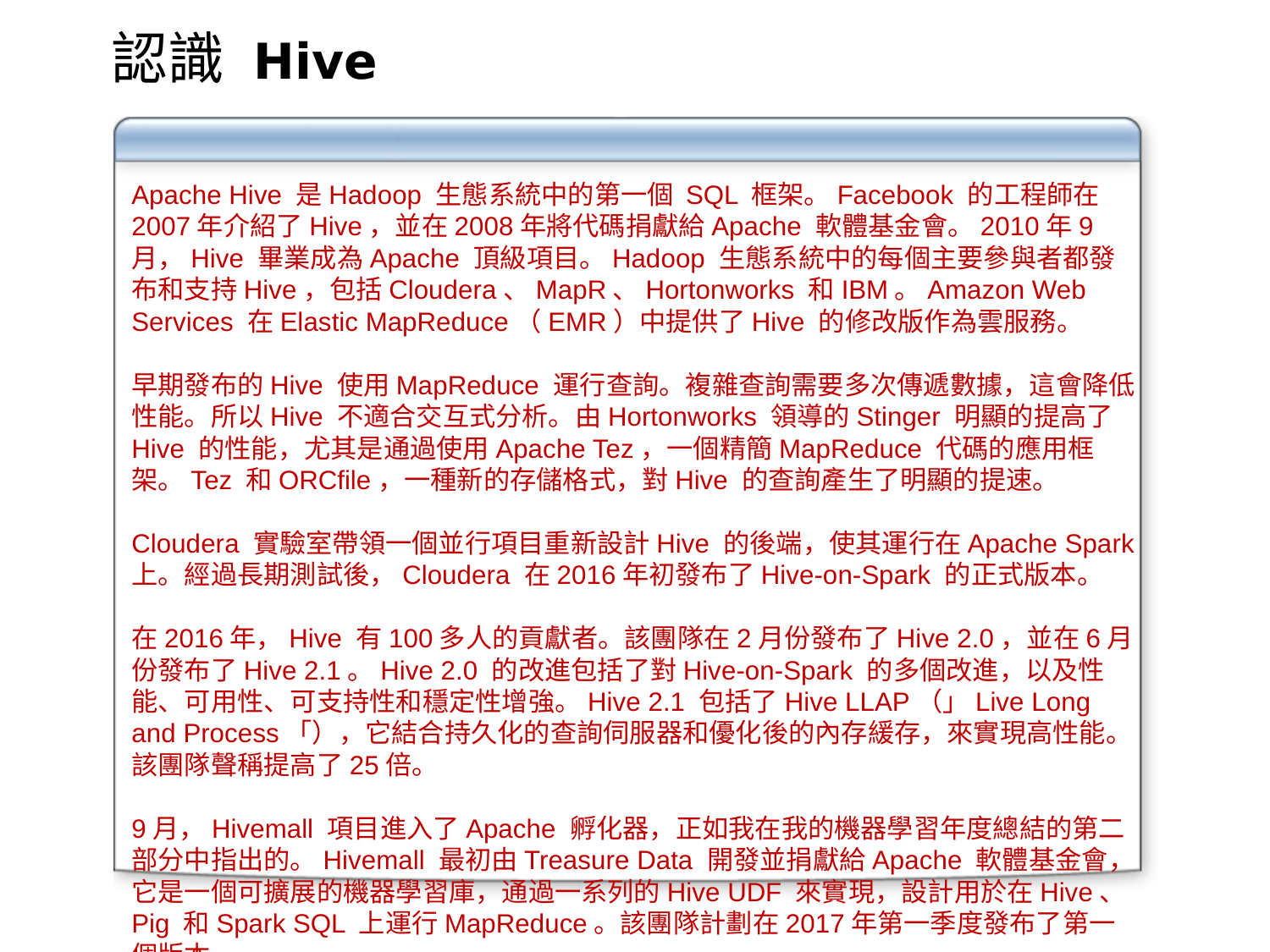

認識 Hive
Apache Hive 是Hadoop 生態系統中的第一個 SQL 框架。Facebook 的工程師在2007年介紹了Hive，並在2008年將代碼捐獻給Apache 軟體基金會。2010年9月，Hive 畢業成為Apache 頂級項目。Hadoop 生態系統中的每個主要參與者都發布和支持Hive，包括Cloudera、MapR、Hortonworks 和IBM。Amazon Web Services 在Elastic MapReduce（EMR）中提供了Hive 的修改版作為雲服務。

早期發布的Hive 使用MapReduce 運行查詢。複雜查詢需要多次傳遞數據，這會降低性能。所以Hive 不適合交互式分析。由Hortonworks 領導的Stinger 明顯的提高了Hive 的性能，尤其是通過使用Apache Tez，一個精簡MapReduce 代碼的應用框架。Tez 和ORCfile，一種新的存儲格式，對Hive 的查詢產生了明顯的提速。

Cloudera 實驗室帶領一個並行項目重新設計Hive 的後端，使其運行在Apache Spark 上。經過長期測試後，Cloudera 在2016年初發布了Hive-on-Spark 的正式版本。

在2016年，Hive 有100多人的貢獻者。該團隊在2月份發布了Hive 2.0，並在6月份發布了Hive 2.1。Hive 2.0 的改進包括了對Hive-on-Spark 的多個改進，以及性能、可用性、可支持性和穩定性增強。Hive 2.1 包括了Hive LLAP（」Live Long and Process「），它結合持久化的查詢伺服器和優化後的內存緩存，來實現高性能。該團隊聲稱提高了25倍。

9月，Hivemall 項目進入了Apache 孵化器，正如我在我的機器學習年度總結的第二部分中指出的。Hivemall 最初由Treasure Data 開發並捐獻給Apache 軟體基金會，它是一個可擴展的機器學習庫，通過一系列的Hive UDF 來實現，設計用於在Hive、Pig 和Spark SQL 上運行MapReduce。該團隊計劃在2017年第一季度發布了第一個版本。